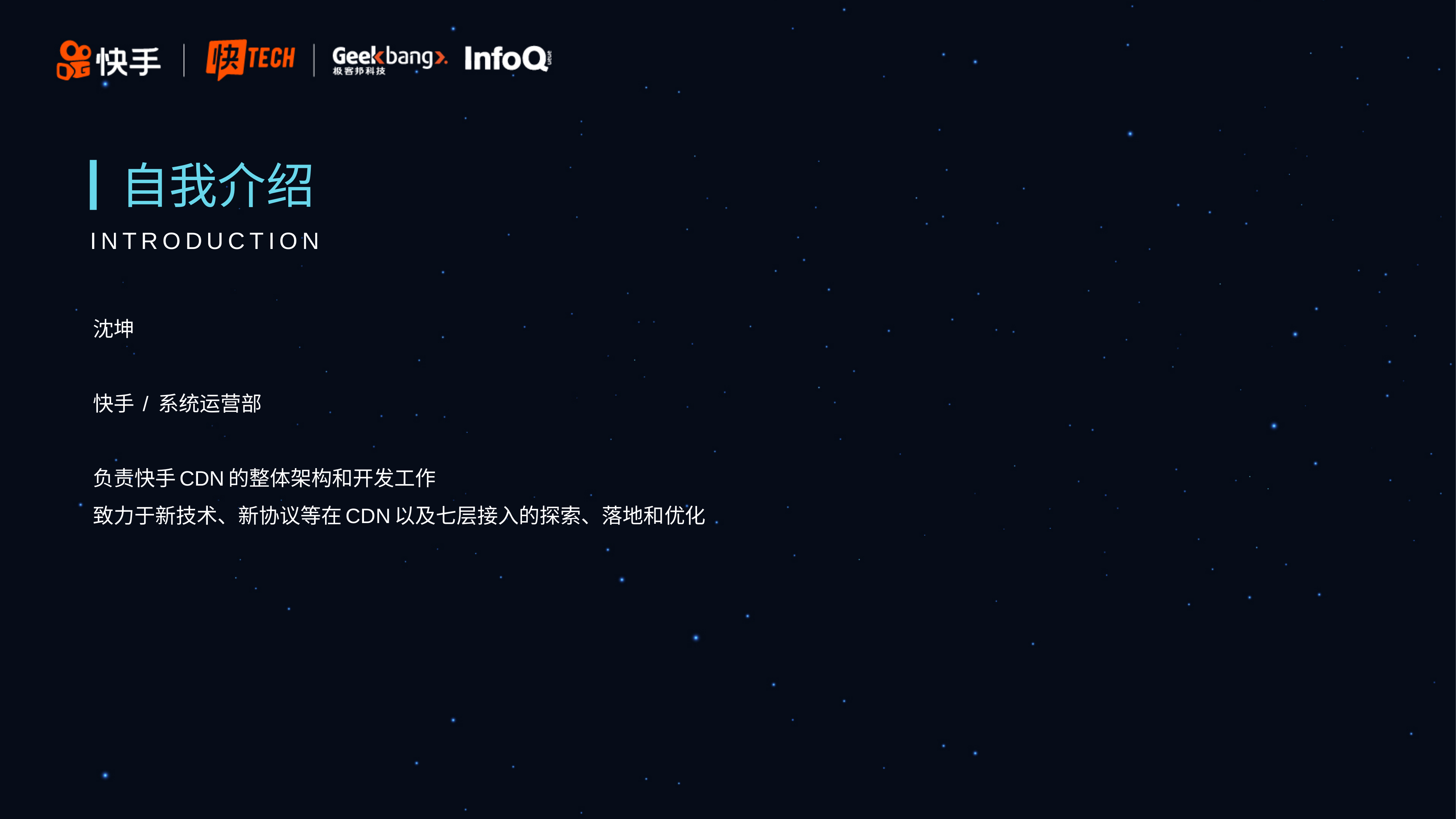

沈坤

快手 / 系统运营部

负责快手CDN的整体架构和开发工作
致力于新技术、新协议等在CDN以及七层接入的探索、落地和优化